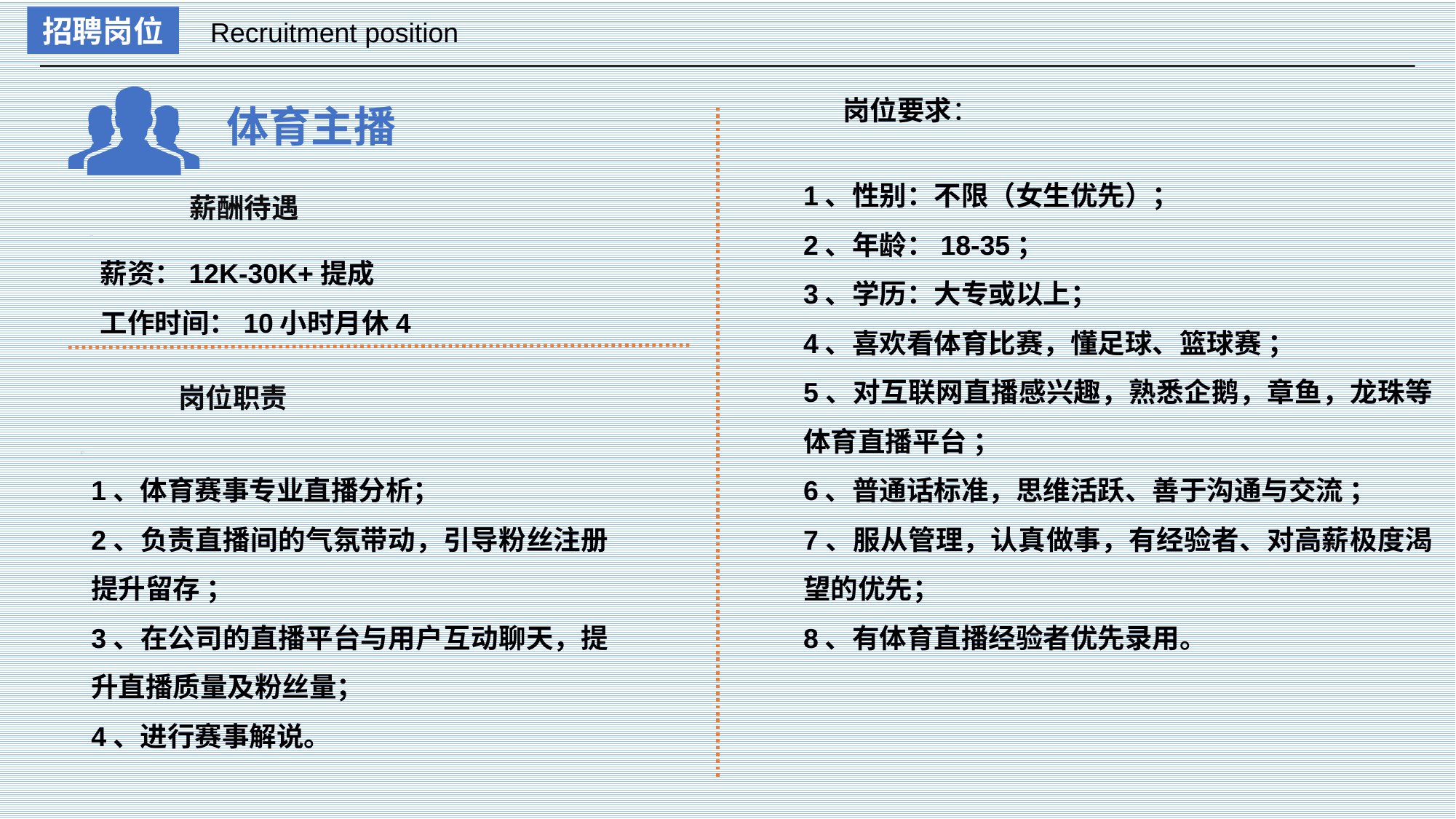

招聘岗位
Recruitment position

岗位要求：

体育主播
1、性别：不限（女生优先）；
2、年龄：18-35；
3、学历：大专或以上；
4、喜欢看体育比赛，懂足球、篮球赛 ；
5、对互联网直播感兴趣，熟悉企鹅，章鱼，龙珠等体育直播平台 ；
6、普通话标准，思维活跃、善于沟通与交流 ；
7、服从管理，认真做事，有经验者、对高薪极度渴望的优先；
8、有体育直播经验者优先录用。

薪酬待遇
薪资：12K-30K+提成
工作时间：10小时月休4
岗位职责
1、体育赛事专业直播分析；
2、负责直播间的气氛带动，引导粉丝注册提升留存 ；
3、在公司的直播平台与用户互动聊天，提升直播质量及粉丝量；
4、进行赛事解说。